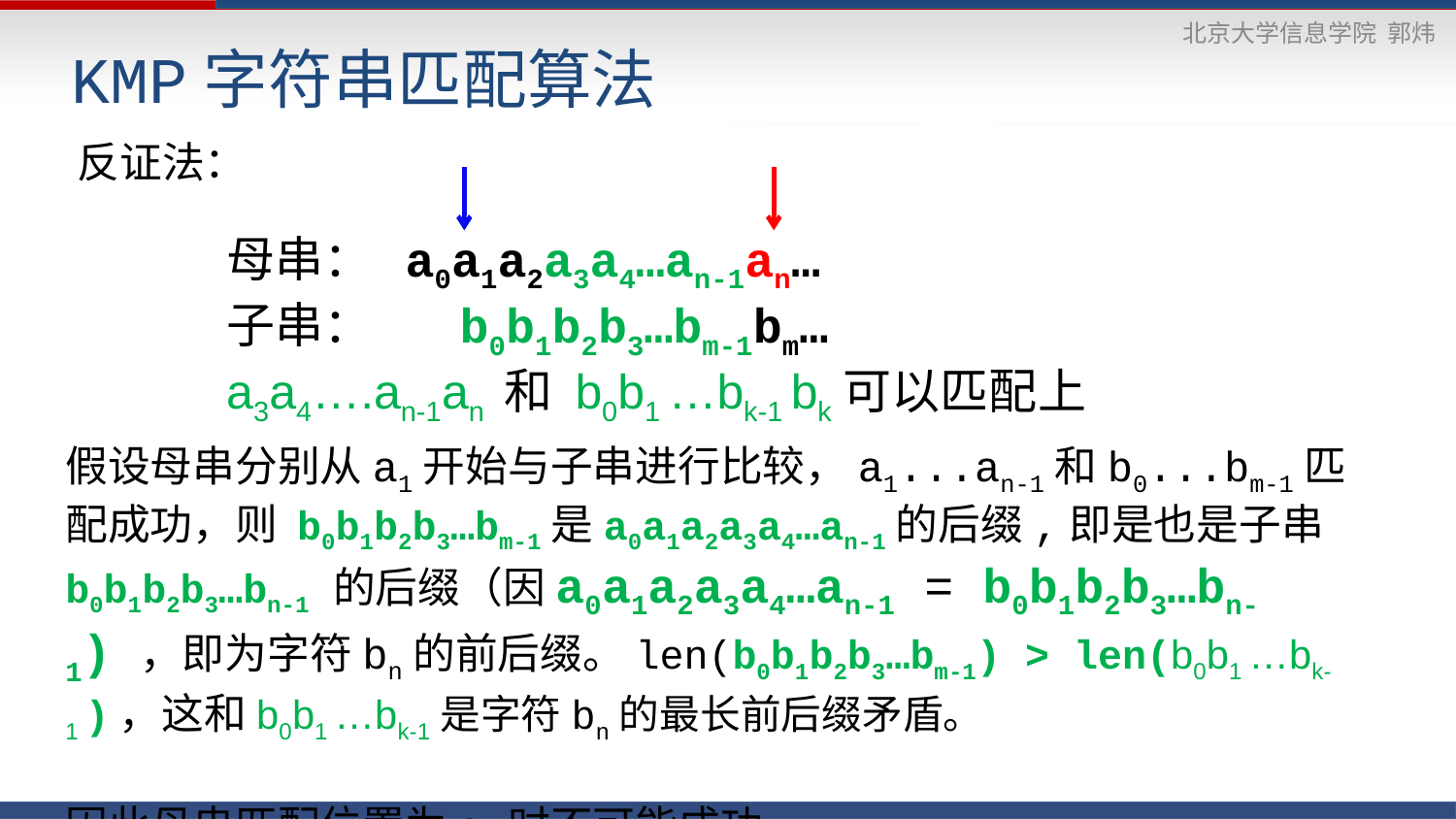

# KMP字符串匹配算法
反证法：

母串：  a0a1a2a3a4…an-1an…
子串：  a  b0b1b2b3…bm-1bm…
a3a4….an-1an 和 b0b1 …bk-1 bk可以匹配上
假设母串分别从a1开始与子串进行比较，a1...an-1和b0...bm-1匹配成功，则 b0b1b2b3…bm-1是a0a1a2a3a4…an-1的后缀,即是也是子串b0b1b2b3…bn-1 的后缀（因a0a1a2a3a4…an-1 = b0b1b2b3…bn-1) ，即为字符bn的前后缀。len(b0b1b2b3…bm-1) > len(b0b1 …bk-1 )，这和b0b1 …bk-1是字符bn的最长前后缀矛盾。

因此母串匹配位置为a1时不可能成功。